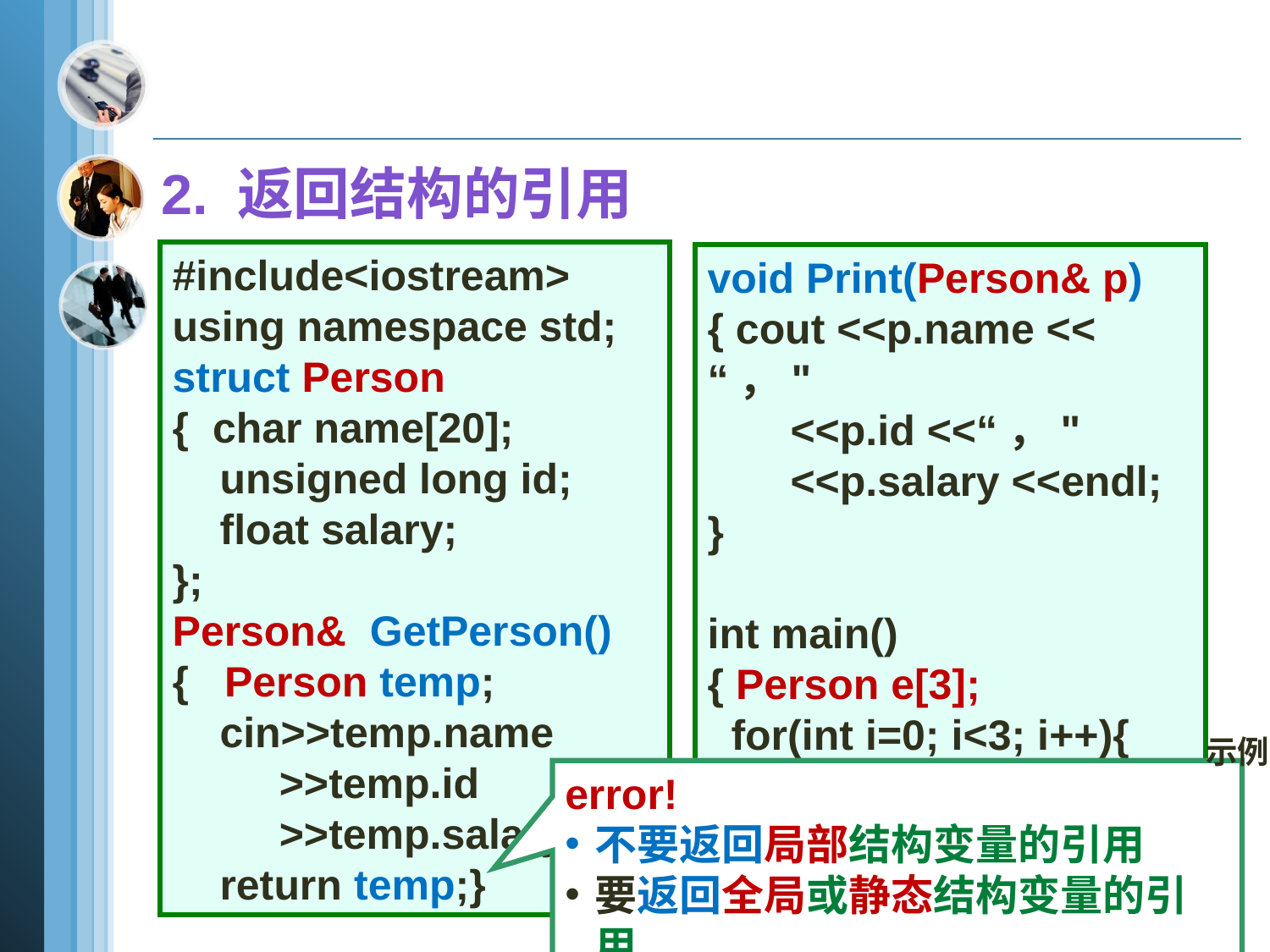

2. 返回结构的引用

#include<iostream>
using namespace std;
struct Person
{  char name[20];
    unsigned long id;
    float salary;
};
Person&  GetPerson()
{   Person temp;
    cin>>temp.name
         >>temp.id
         >>temp.salary;
    return temp;}
void Print(Person& p)
{ cout <<p.name <<“，"
       <<p.id <<“，"
       <<p.salary <<endl;
}

int main()
{ Person e[3];
  for(int i=0; i<3; i++){
      e[i]=GetPerson();
      Print(e[i]);
  }
}

示例
error!
不要返回局部结构变量的引用
要返回全局或静态结构变量的引用